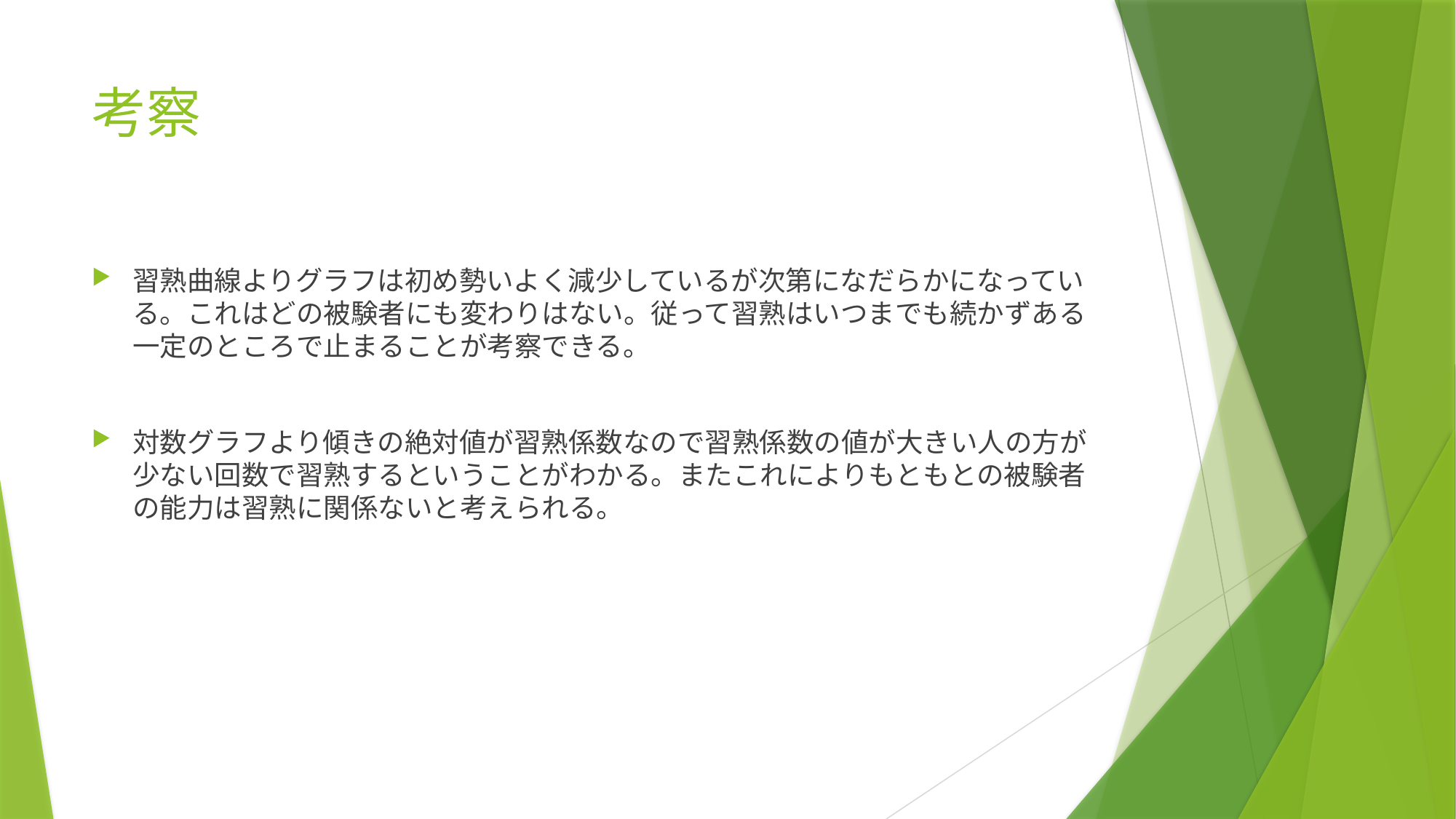

# 考察
習熟曲線よりグラフは初め勢いよく減少しているが次第になだらかになっている。これはどの被験者にも変わりはない。従って習熟はいつまでも続かずある一定のところで止まることが考察できる。

対数グラフより傾きの絶対値が習熟係数なので習熟係数の値が大きい人の方が少ない回数で習熟するということがわかる。またこれによりもともとの被験者の能力は習熟に関係ないと考えられる。